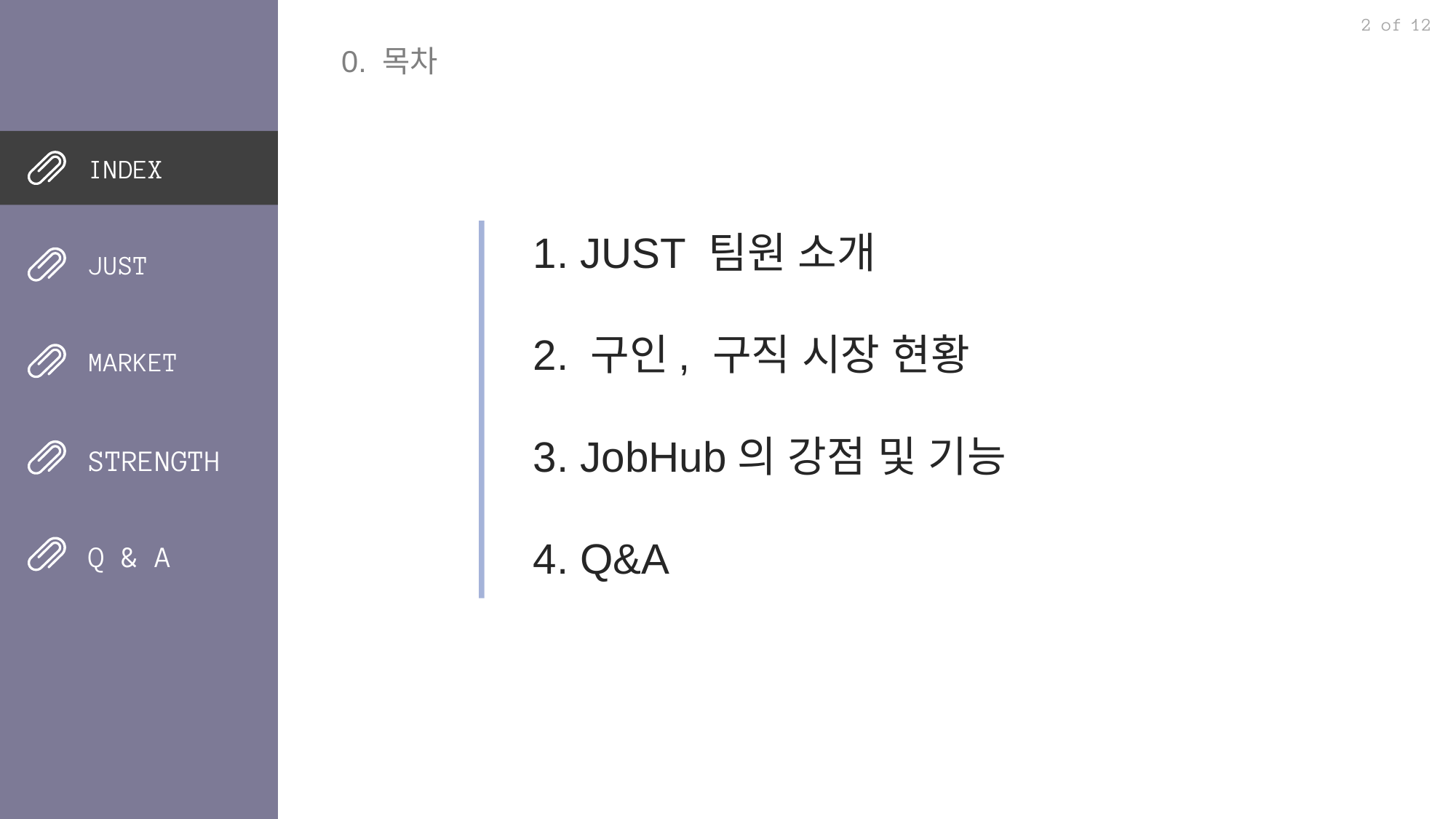

2 of 12
0. 목차

INDEX

1. JUST 팀원 소개

2. 구인, 구직 시장 현황

3. JobHub의 강점 및 기능

4. Q&A

JUST

MARKET

STRENGTH

Q & A